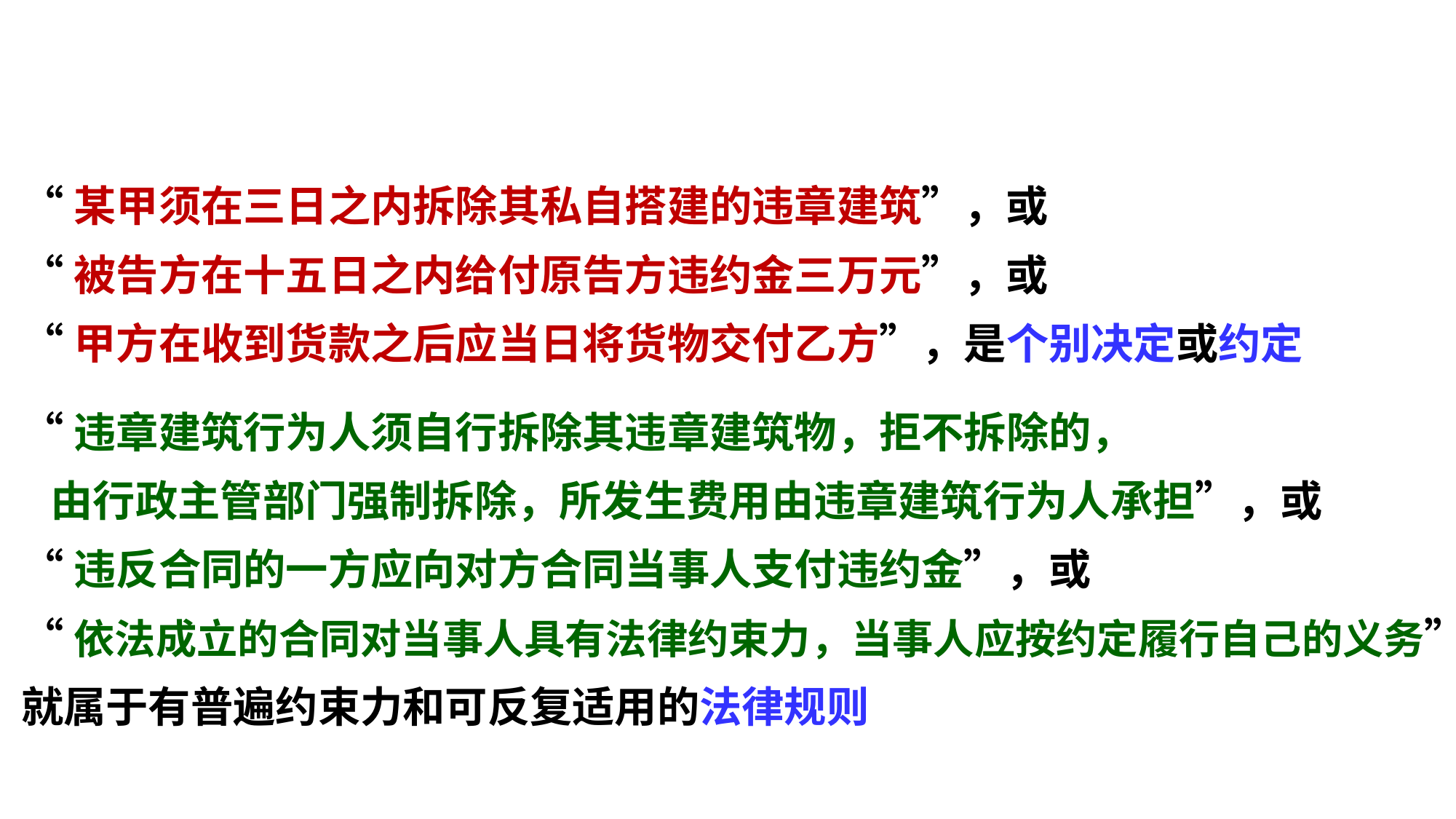

“某甲须在三日之内拆除其私自搭建的违章建筑”，或
“被告方在十五日之内给付原告方违约金三万元”，或
“甲方在收到货款之后应当日将货物交付乙方”，是个别决定或约定

“违章建筑行为人须自行拆除其违章建筑物，拒不拆除的，
  由行政主管部门强制拆除，所发生费用由违章建筑行为人承担”，或
“违反合同的一方应向对方合同当事人支付违约金”，或
“依法成立的合同对当事人具有法律约束力，当事人应按约定履行自己的义务”，
就属于有普遍约束力和可反复适用的法律规则